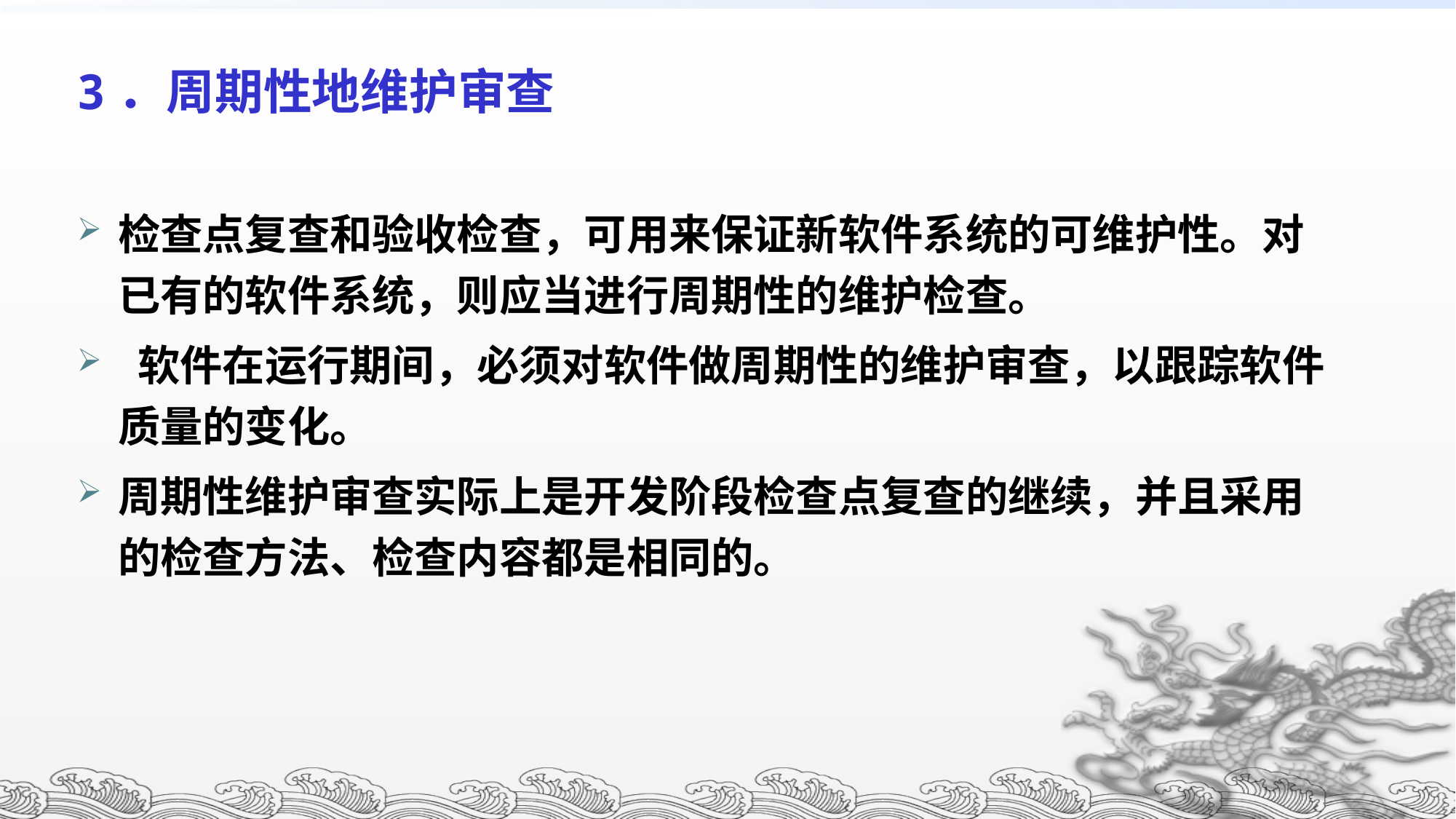

3．周期性地维护审查

检查点复查和验收检查，可用来保证新软件系统的可维护性。对已有的软件系统，则应当进行周期性的维护检查。
 软件在运行期间，必须对软件做周期性的维护审查，以跟踪软件质量的变化。
周期性维护审查实际上是开发阶段检查点复查的继续，并且采用的检查方法、检查内容都是相同的。